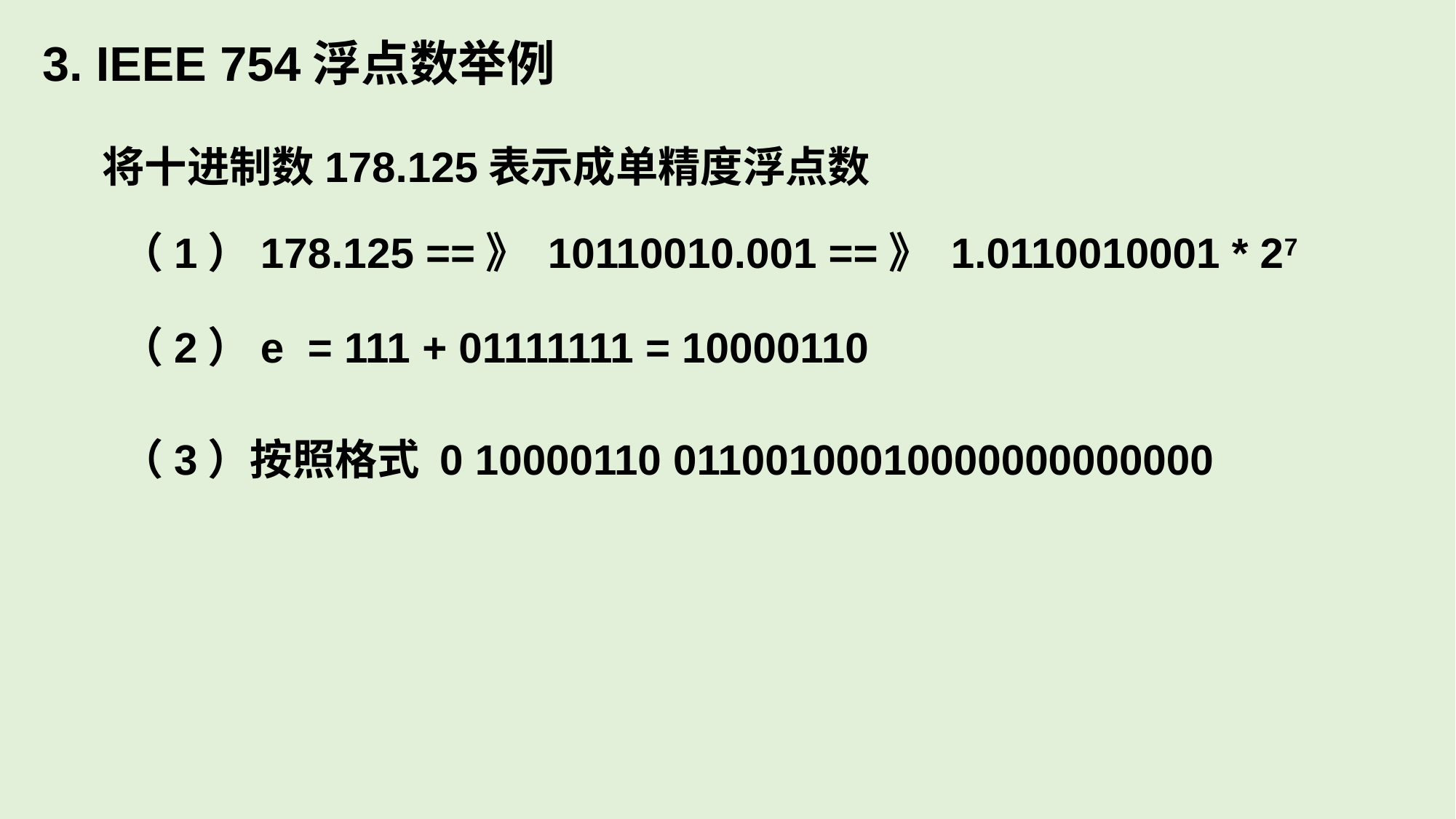

3. IEEE 754浮点数举例
将十进制数178.125表示成单精度浮点数
（1）178.125 ==》 10110010.001 ==》 1.0110010001 * 27
（2）e  = 111 + 01111111 = 10000110
（3）按照格式 0 10000110 01100100010000000000000